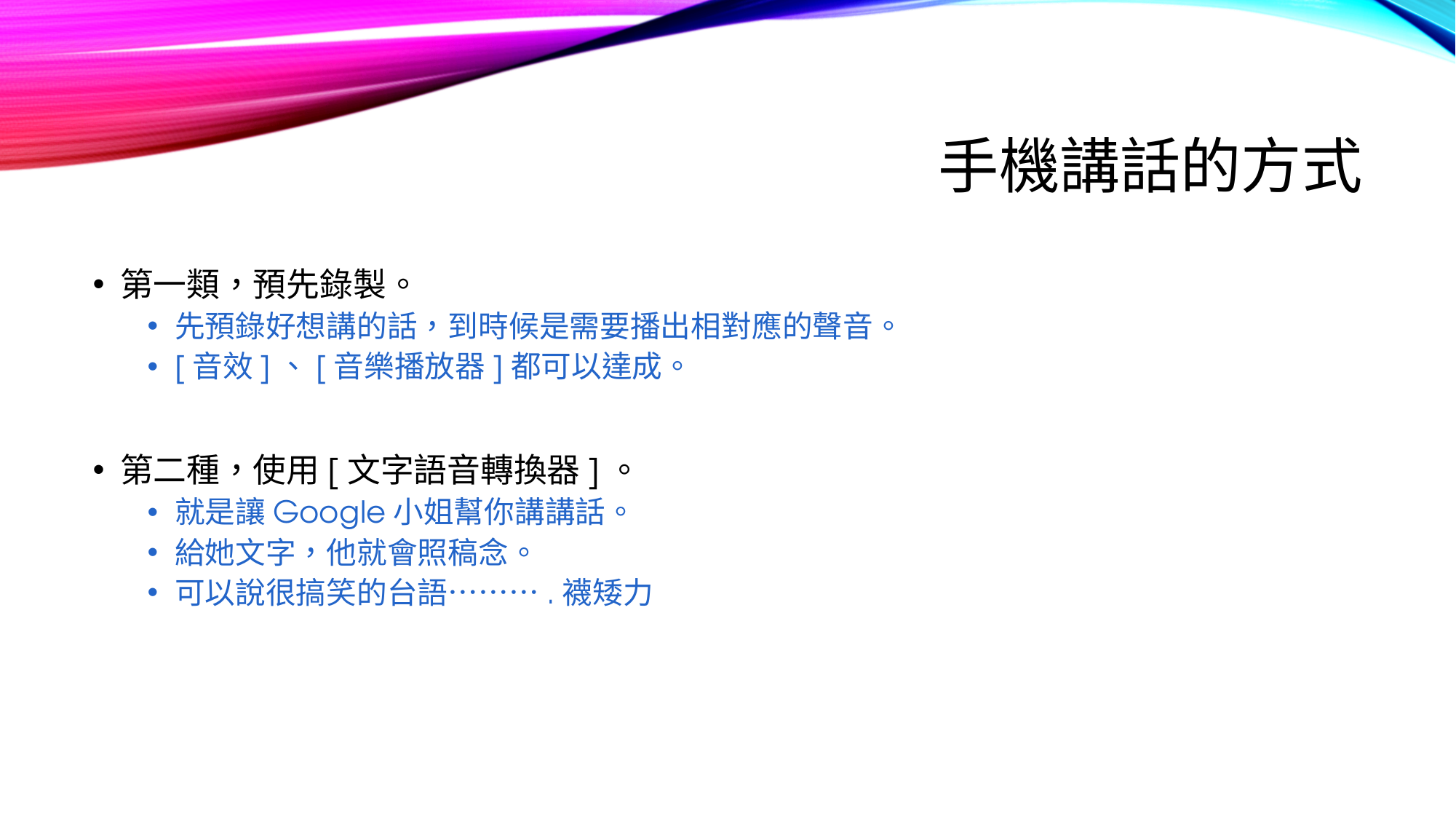

# 手機講話的方式
第一類，預先錄製。
先預錄好想講的話，到時候是需要播出相對應的聲音。
[音效]、[音樂播放器]都可以達成。

第二種，使用[文字語音轉換器]。
就是讓Google小姐幫你講講話。
給她文字，他就會照稿念。
可以說很搞笑的台語……….襪矮力